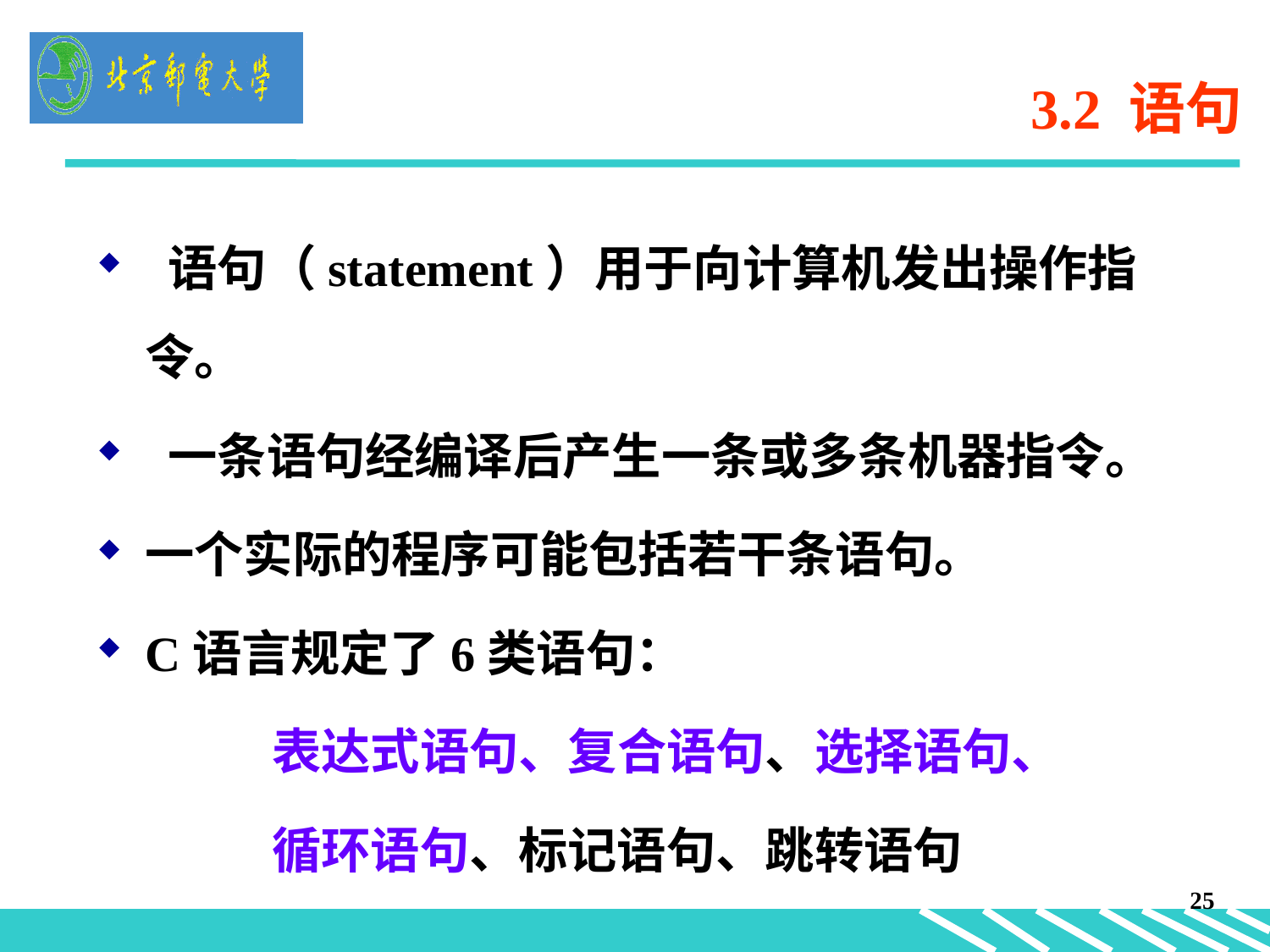

# 3.2 语句
 语句（statement）用于向计算机发出操作指令。
 一条语句经编译后产生一条或多条机器指令。
一个实际的程序可能包括若干条语句。
C语言规定了6类语句：
		表达式语句、复合语句、选择语句、
		循环语句、标记语句、跳转语句

25